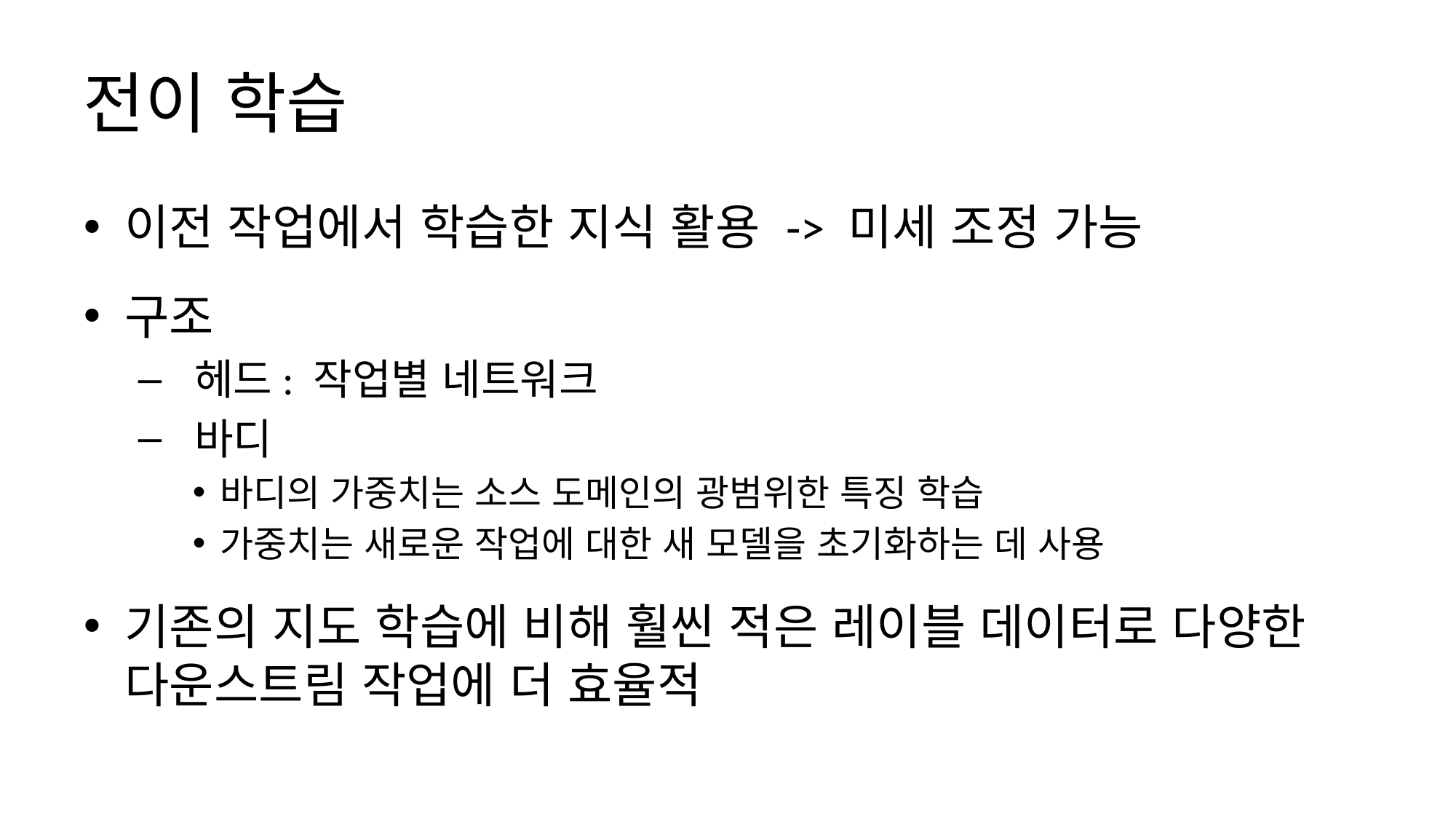

# 전이 학습
이전 작업에서 학습한 지식 활용 -> 미세 조정 가능

구조
 헤드: 작업별 네트워크
 바디
바디의 가중치는 소스 도메인의 광범위한 특징 학습
가중치는 새로운 작업에 대한 새 모델을 초기화하는 데 사용

기존의 지도 학습에 비해 훨씬 적은 레이블 데이터로 다양한 다운스트림 작업에 더 효율적